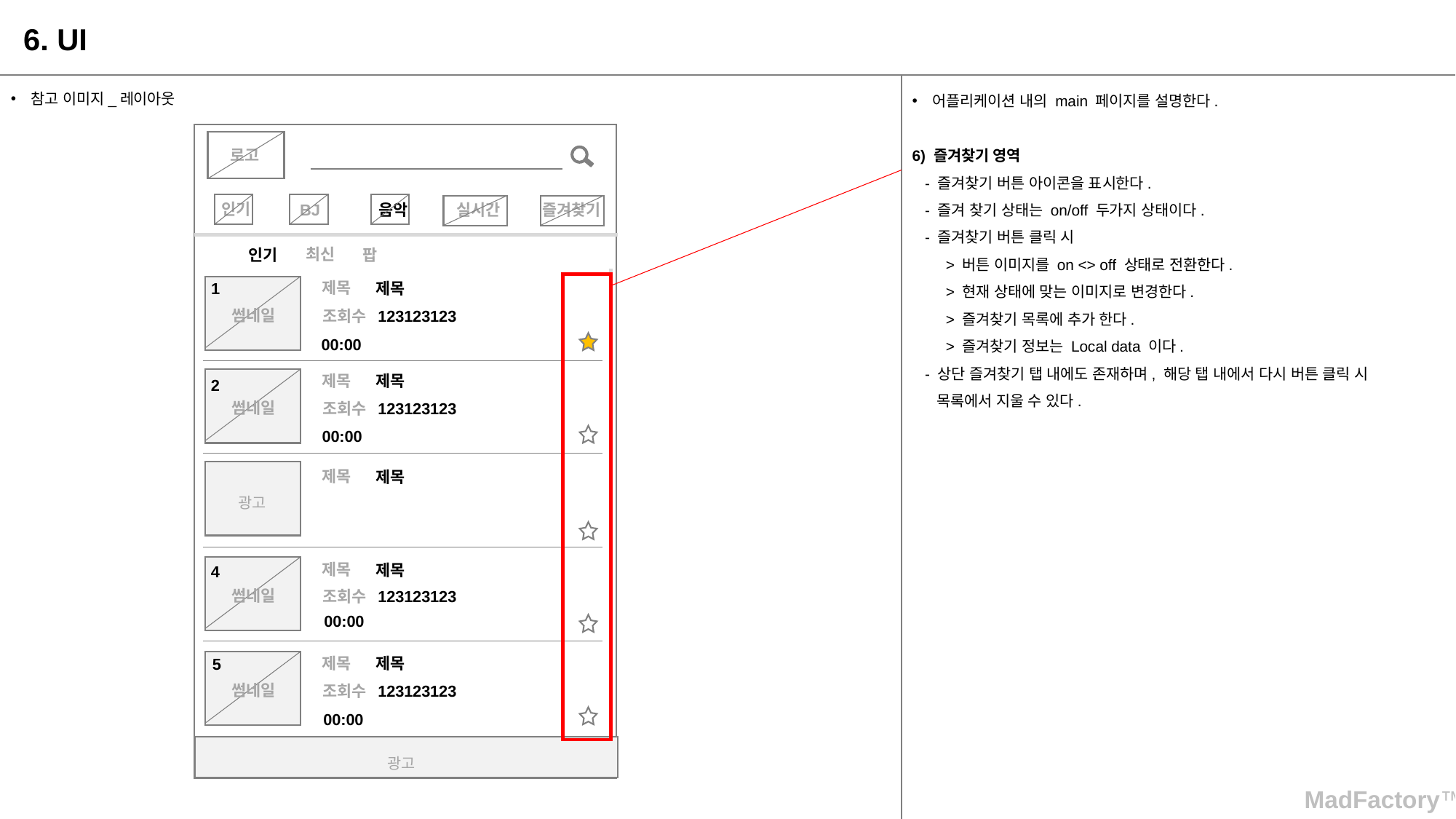

6. UI
참고 이미지_레이아웃
어플리케이션 내의 main 페이지를 설명한다.

6) 즐겨찾기 영역
   - 즐겨찾기 버튼 아이콘을 표시한다.
   - 즐겨 찾기 상태는 on/off 두가지 상태이다.
   - 즐겨찾기 버튼 클릭 시
        > 버튼 이미지를 on <> off 상태로 전환한다.
        > 현재 상태에 맞는 이미지로 변경한다.
        > 즐겨찾기 목록에 추가 한다.
        > 즐겨찾기 정보는 Local data 이다.
   - 상단 즐겨찾기 탭 내에도 존재하며, 해당 탭 내에서 다시 버튼 클릭 시
     목록에서 지울 수 있다.

로고

인기

음악

BJ
실시간
즐겨찾기

최신
인기
팝
제목
제목
1

썸네일

2
썸네일

광고
4

썸네일
5

썸네일

조회수
123123123
00:00
00:00

제목
제목
조회수
123123123
00:00
00:00

제목
제목

제목
제목
조회수
123123123
00:00
00:00

제목
제목
조회수
123123123
00:00
00:00

광고
MadFactory™